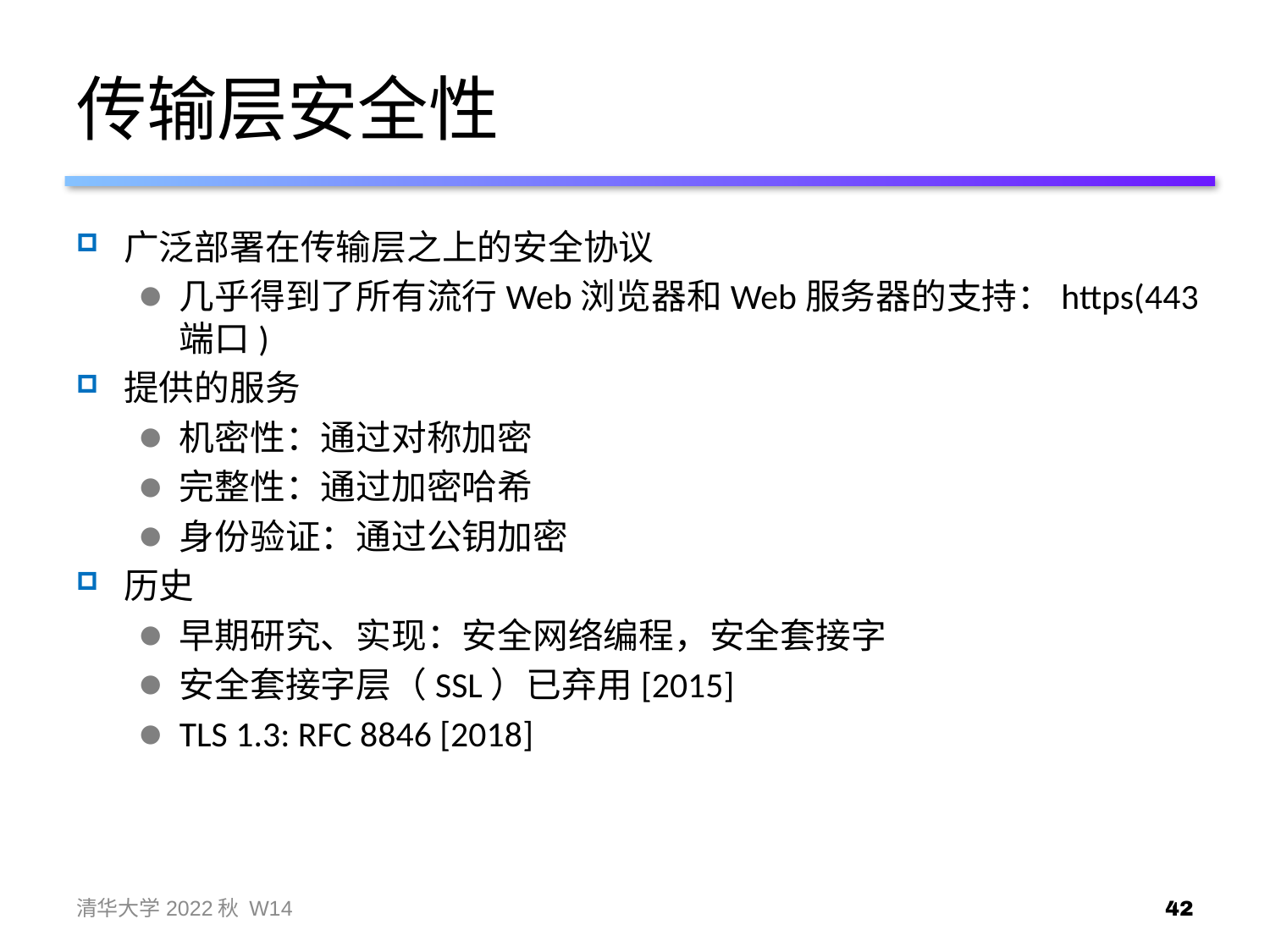

# 传输层安全性
广泛部署在传输层之上的安全协议
几乎得到了所有流行Web浏览器和Web服务器的支持：https(443端口)
提供的服务
机密性：通过对称加密
完整性：通过加密哈希
身份验证：通过公钥加密
历史
早期研究、实现：安全网络编程，安全套接字
安全套接字层（SSL）已弃用[2015]
TLS 1.3: RFC 8846 [2018]
清华大学2022秋 W14
42